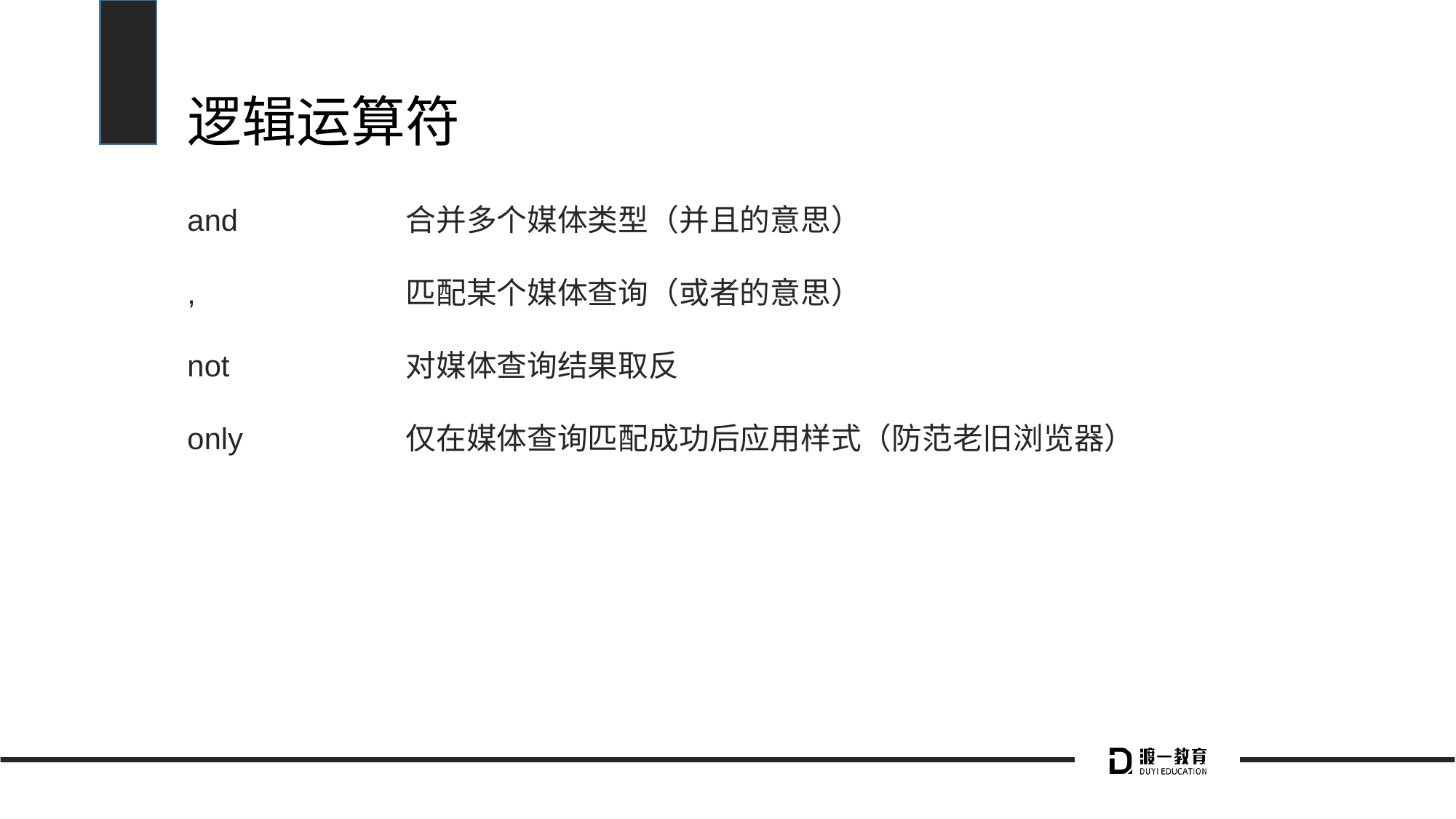

7
# 逻辑运算符
and		合并多个媒体类型（并且的意思）
,		匹配某个媒体查询（或者的意思）
not		对媒体查询结果取反
only		仅在媒体查询匹配成功后应用样式（防范老旧浏览器）